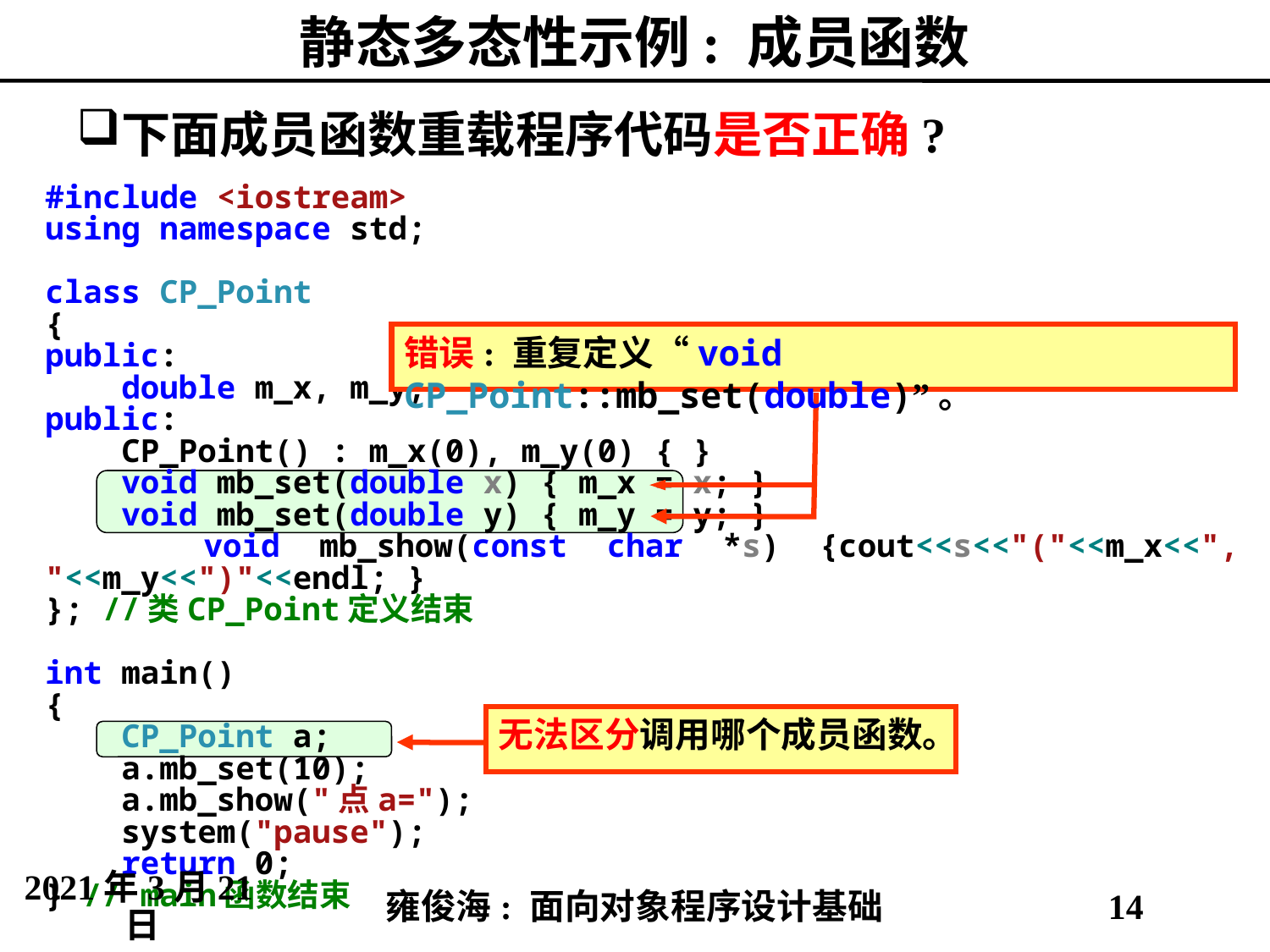

# 静态多态性示例: 成员函数

下面成员函数重载程序代码是否正确?
#include <iostream>
using namespace std;

class CP_Point
{
public:
    double m_x, m_y;
public:
    CP_Point() : m_x(0), m_y(0) { }
    void mb_set(double x) { m_x = x; }
    void mb_set(double y) { m_y = y; }
    void mb_show(const char *s) {cout<<s<<"("<<m_x<<", "<<m_y<<")"<<endl; }
}; //类CP_Point定义结束

int main()
{
    CP_Point a;
    a.mb_set(10);
    a.mb_show("点a=");
    system("pause");
    return 0;
} // main函数结束
错误: 重复定义“void CP_Point::mb_set(double)”。

无法区分调用哪个成员函数。

2021年3月21日
雍俊海: 面向对象程序设计基础
14